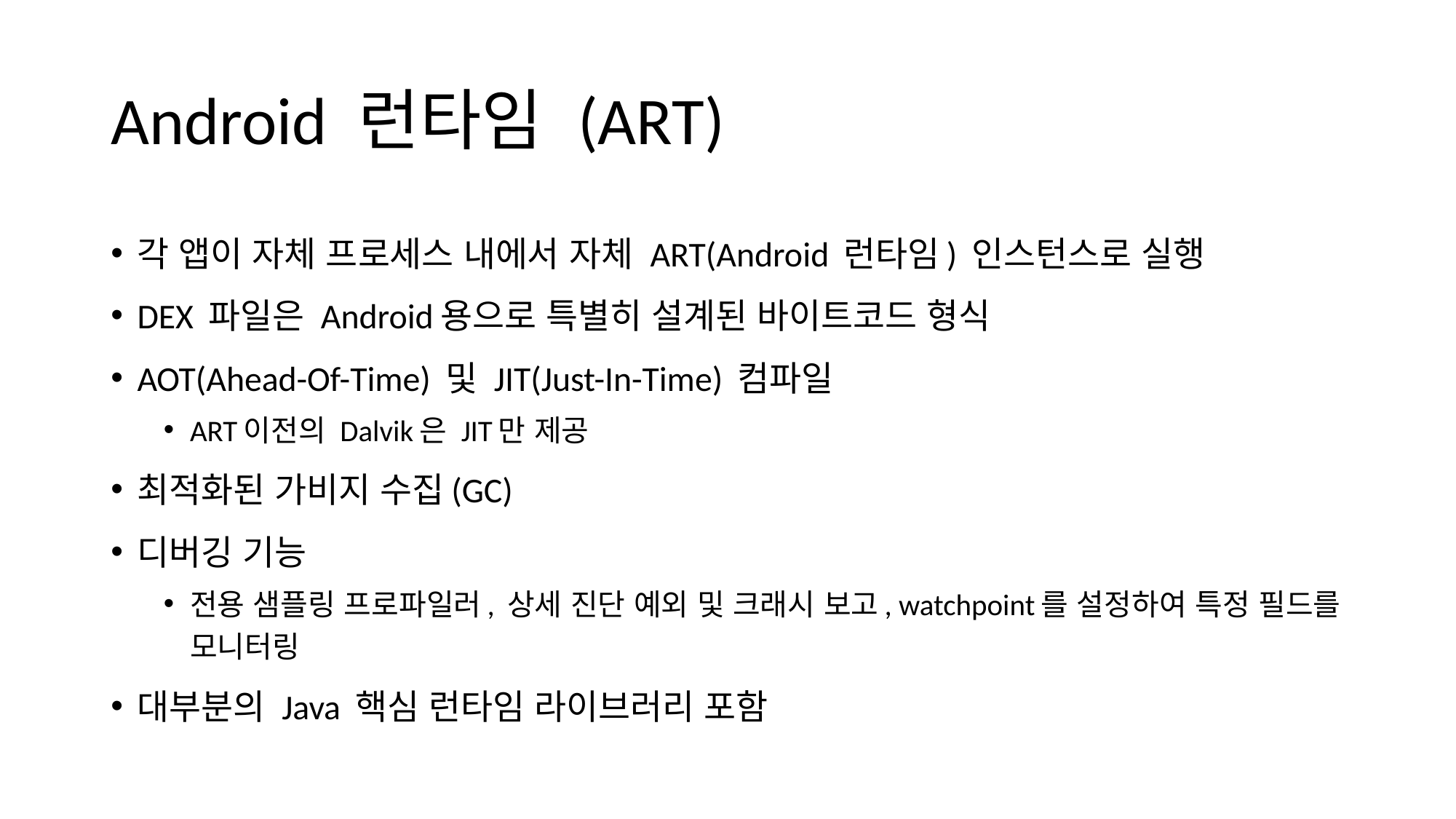

# Android 런타임 (ART)
각 앱이 자체 프로세스 내에서 자체 ART(Android 런타임) 인스턴스로 실행
DEX 파일은 Android용으로 특별히 설계된 바이트코드 형식
AOT(Ahead-Of-Time) 및 JIT(Just-In-Time) 컴파일
ART이전의 Dalvik은 JIT만 제공
최적화된 가비지 수집(GC)
디버깅 기능
전용 샘플링 프로파일러, 상세 진단 예외 및 크래시 보고, watchpoint를 설정하여 특정 필드를 모니터링
대부분의 Java 핵심 런타임 라이브러리 포함